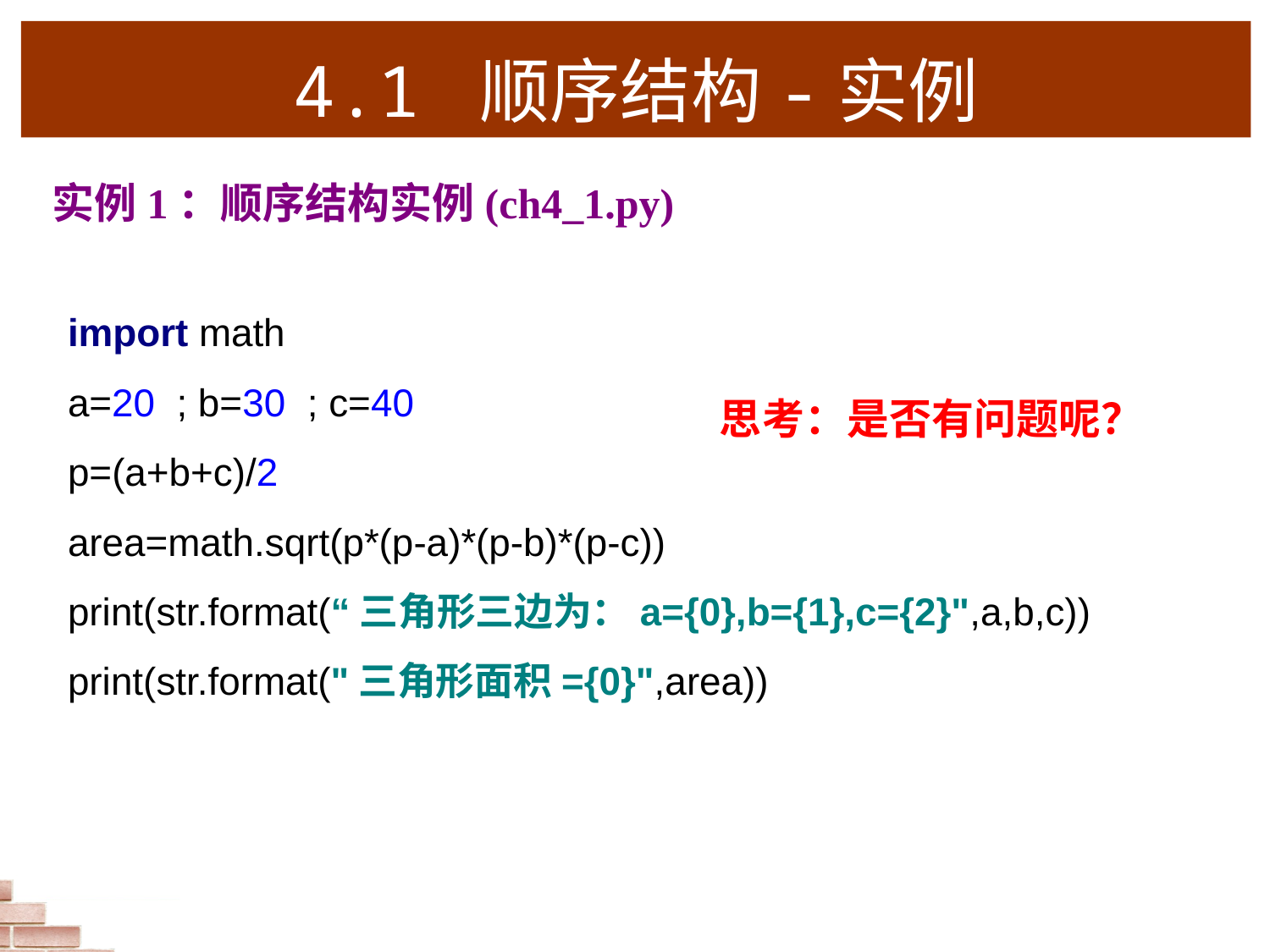

4.1 顺序结构-实例
实例1：顺序结构实例(ch4_1.py)
import math
a=20  ; b=30  ; c=40
p=(a+b+c)/2
area=math.sqrt(p*(p-a)*(p-b)*(p-c))
print(str.format(“三角形三边为：a={0},b={1},c={2}",a,b,c))
print(str.format("三角形面积={0}",area))
思考：是否有问题呢？